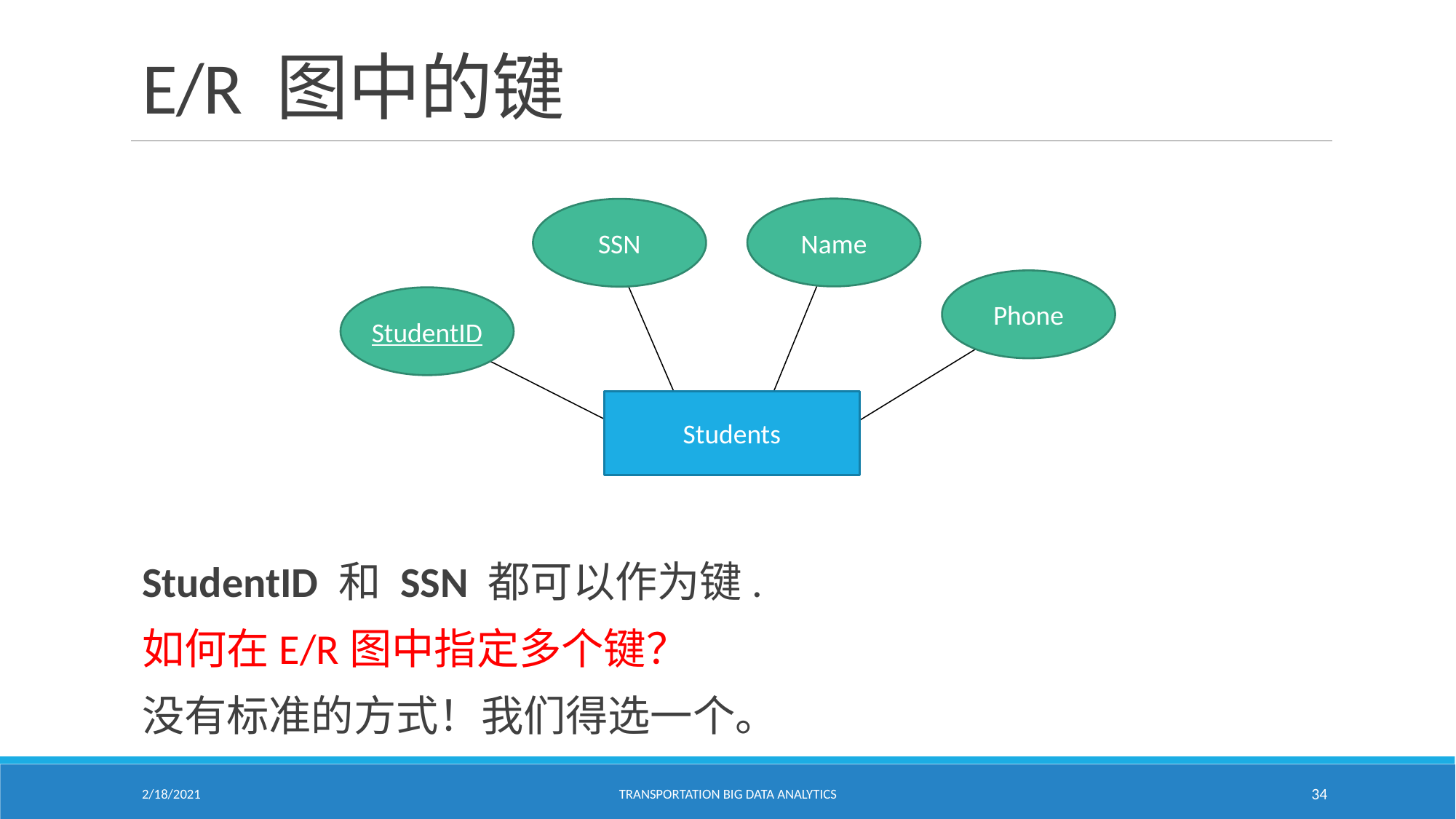

# E/R 图中的键

StudentID 和 SSN 都可以作为键.
如何在E/R图中指定多个键？
没有标准的方式！我们得选一个。
Name
SSN

Phone
StudentID

Students
2/18/2021
Transportation Big Data Analytics
34